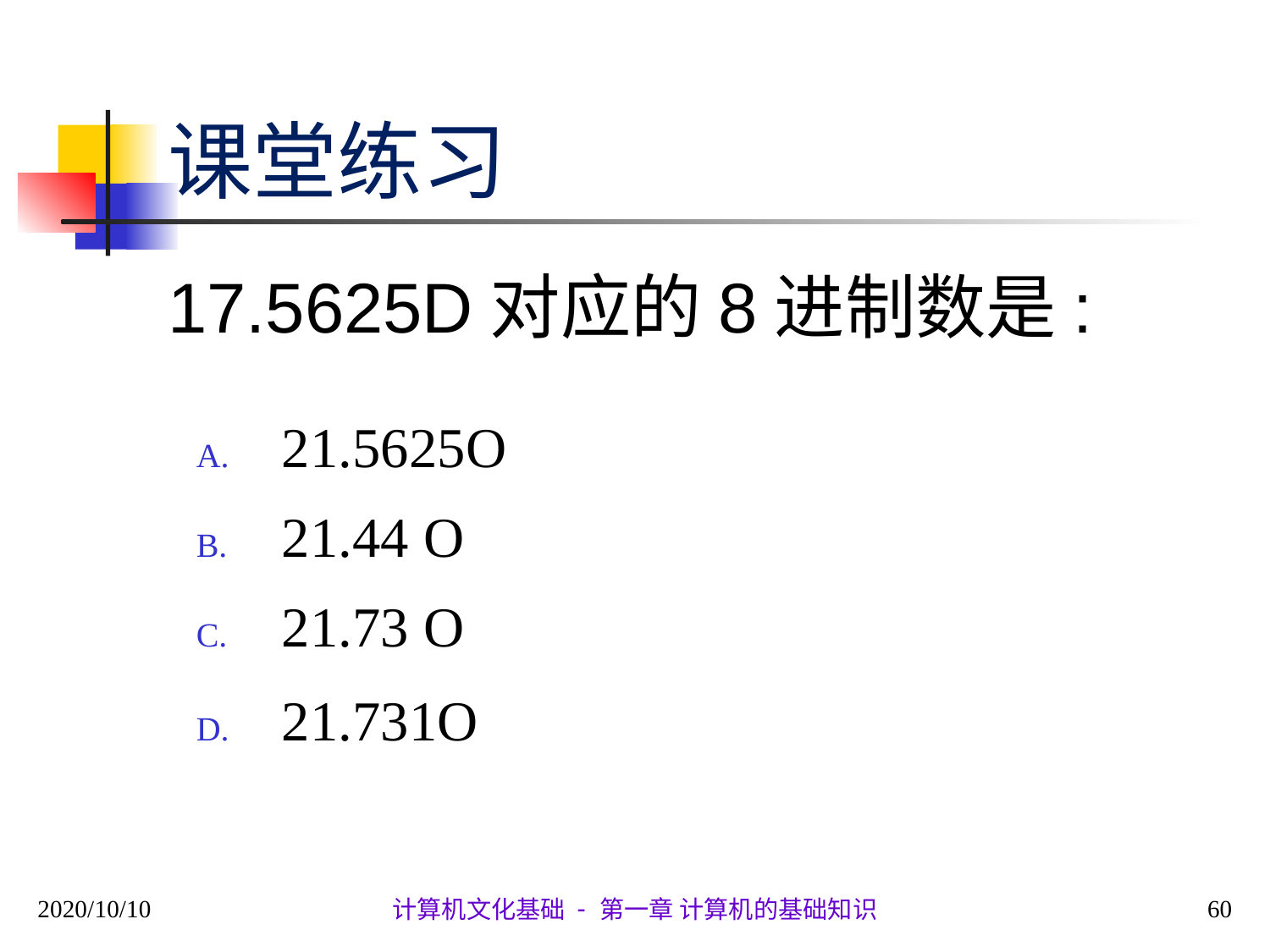

# 课堂练习
17.5625D对应的8进制数是:
 21.5625O
 21.44 O
 21.73 O
 21.731O

2020/10/10
60
计算机文化基础 - 第一章 计算机的基础知识